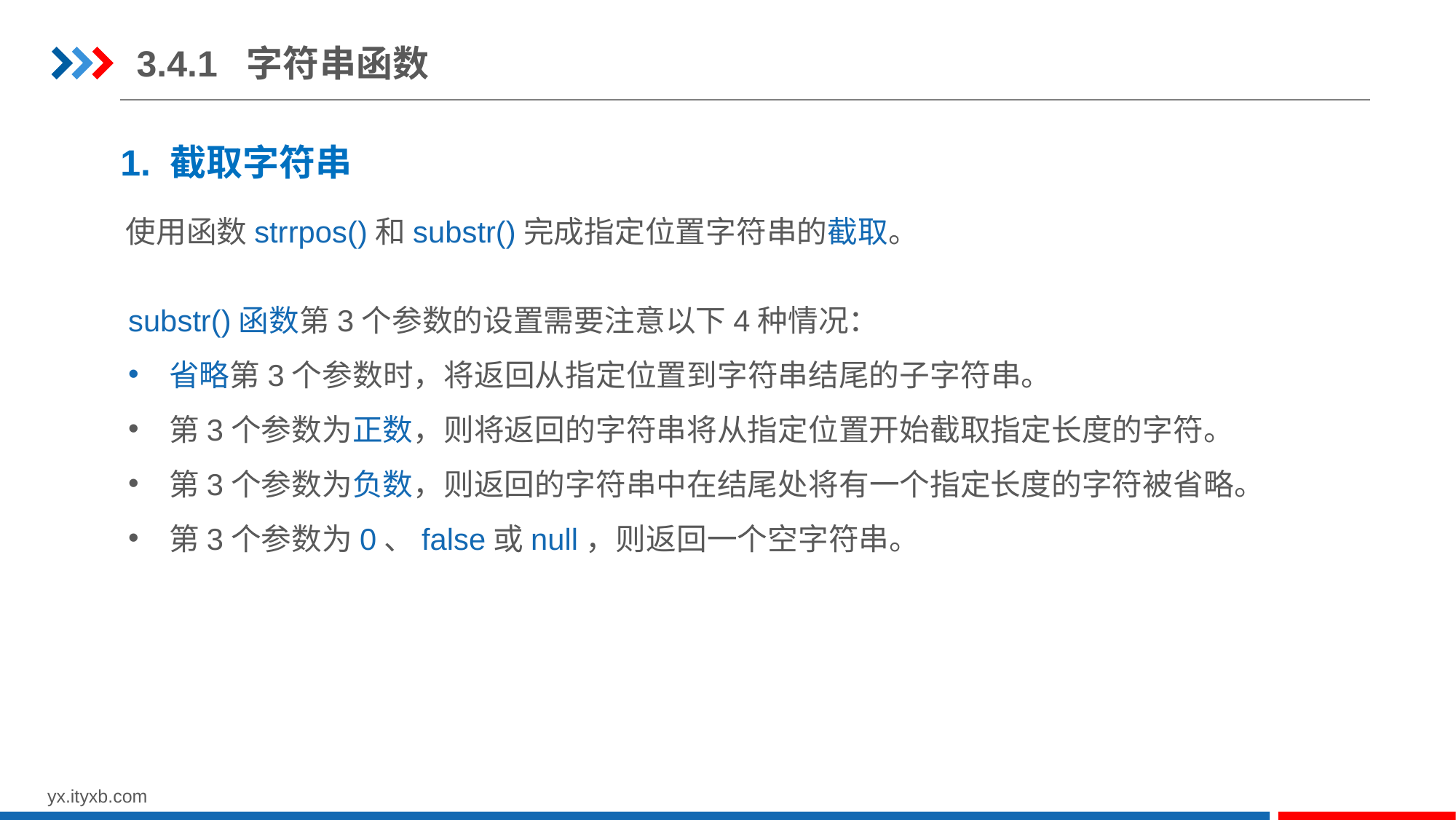

3.4.1  字符串函数
1. 截取字符串
使用函数strrpos()和substr()完成指定位置字符串的截取。
substr()函数第3个参数的设置需要注意以下4种情况：
省略第3个参数时，将返回从指定位置到字符串结尾的子字符串。
第3个参数为正数，则将返回的字符串将从指定位置开始截取指定长度的字符。
第3个参数为负数，则返回的字符串中在结尾处将有一个指定长度的字符被省略。
第3个参数为0、false或null，则返回一个空字符串。